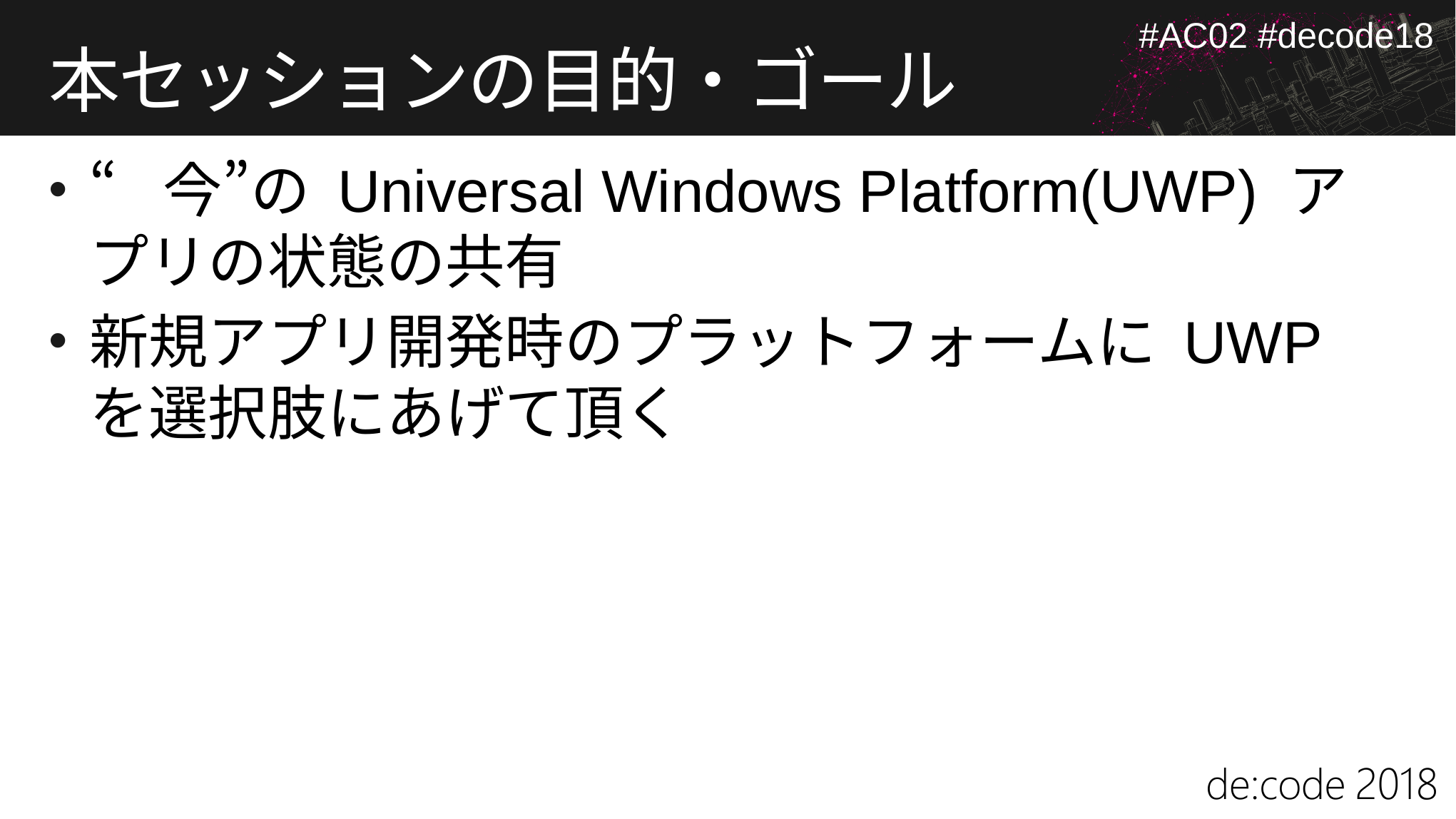

# 本セッションの目的・ゴール
“今”の Universal Windows Platform(UWP) アプリの状態の共有
新規アプリ開発時のプラットフォームに UWP を選択肢にあげて頂く